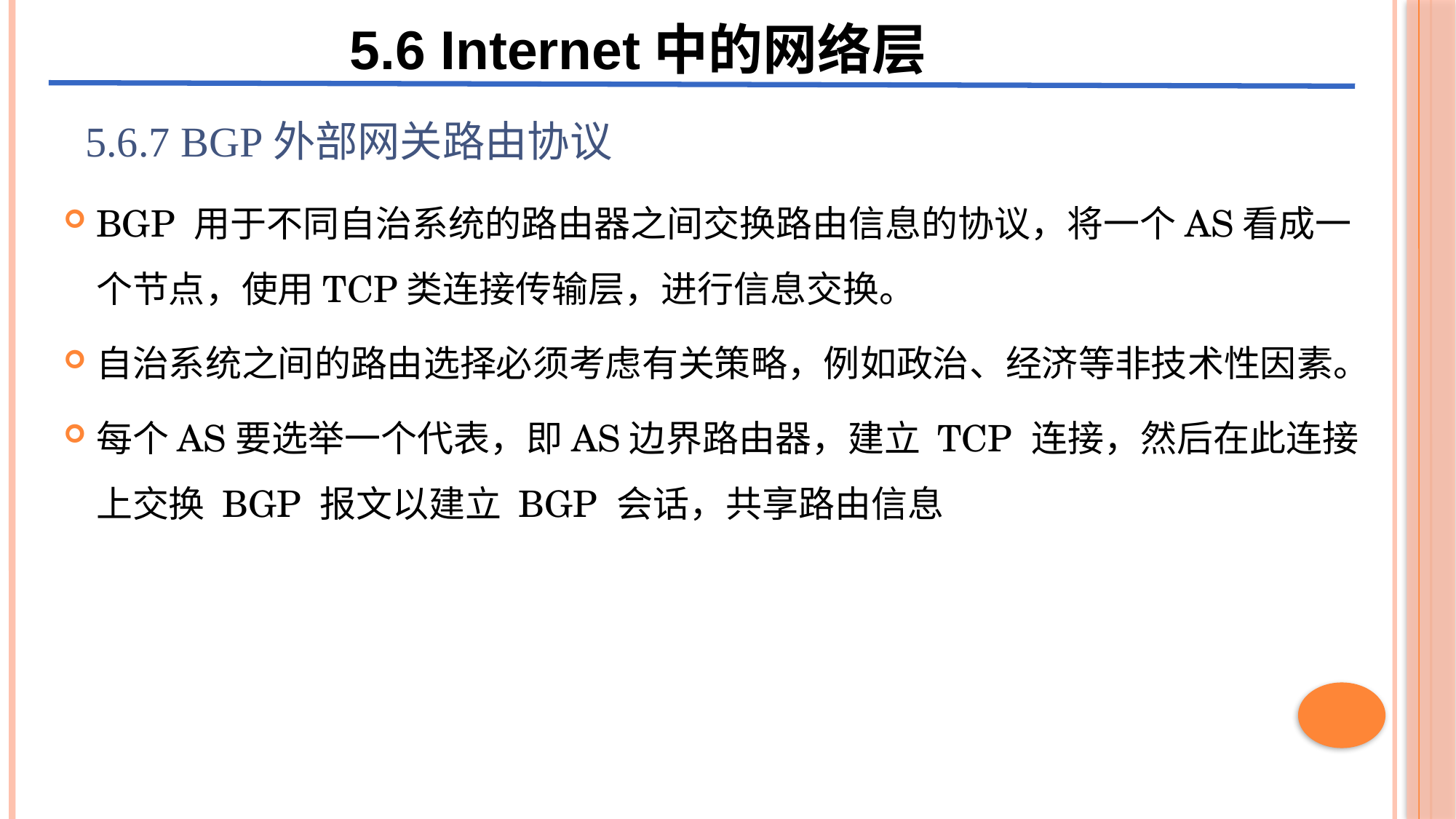

5.6 Internet中的网络层
5.6.7 BGP外部网关路由协议
BGP 用于不同自治系统的路由器之间交换路由信息的协议，将一个AS看成一个节点，使用TCP类连接传输层，进行信息交换。
自治系统之间的路由选择必须考虑有关策略，例如政治、经济等非技术性因素。
每个AS要选举一个代表，即AS边界路由器，建立 TCP 连接，然后在此连接上交换 BGP 报文以建立 BGP 会话，共享路由信息